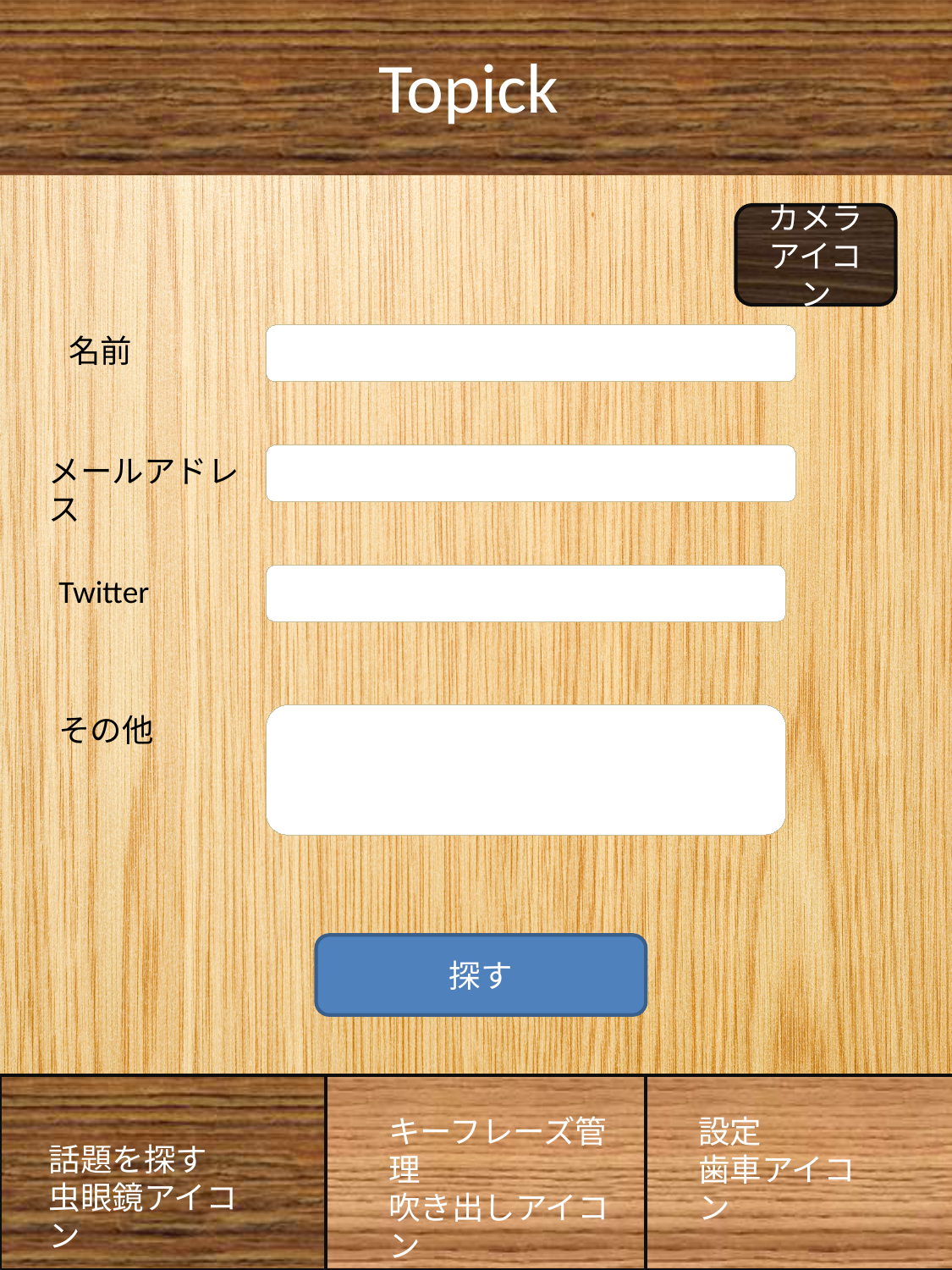

Topick
カメラ
アイコン
名前

メールアドレス

Twitter

その他

探す

キーフレーズ管理
吹き出しアイコン
設定
歯車アイコン
話題を探す
虫眼鏡アイコン